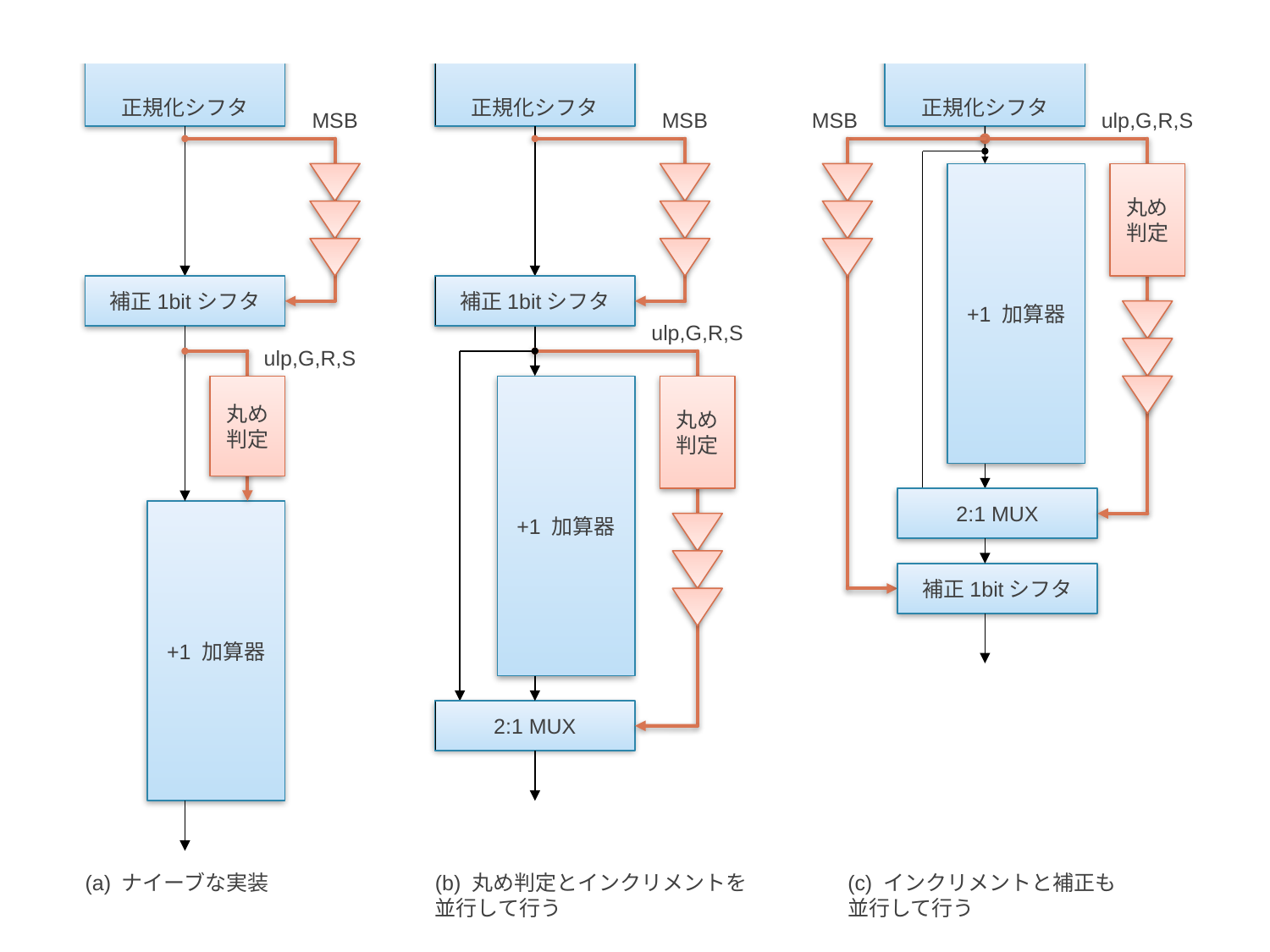

正規化シフタ
正規化シフタ
正規化シフタ
MSB
MSB
MSB
ulp,G,R,S

+1 加算器
丸め
判定

補正1bitシフタ
補正1bitシフタ

ulp,G,R,S

ulp,G,R,S
+1 加算器
丸め
判定
丸め
判定

2:1 MUX
+1 加算器

補正1bitシフタ

2:1 MUX
(a) ナイーブな実装
(b) 丸め判定とインクリメントを
並行して行う
(c) インクリメントと補正も
並行して行う